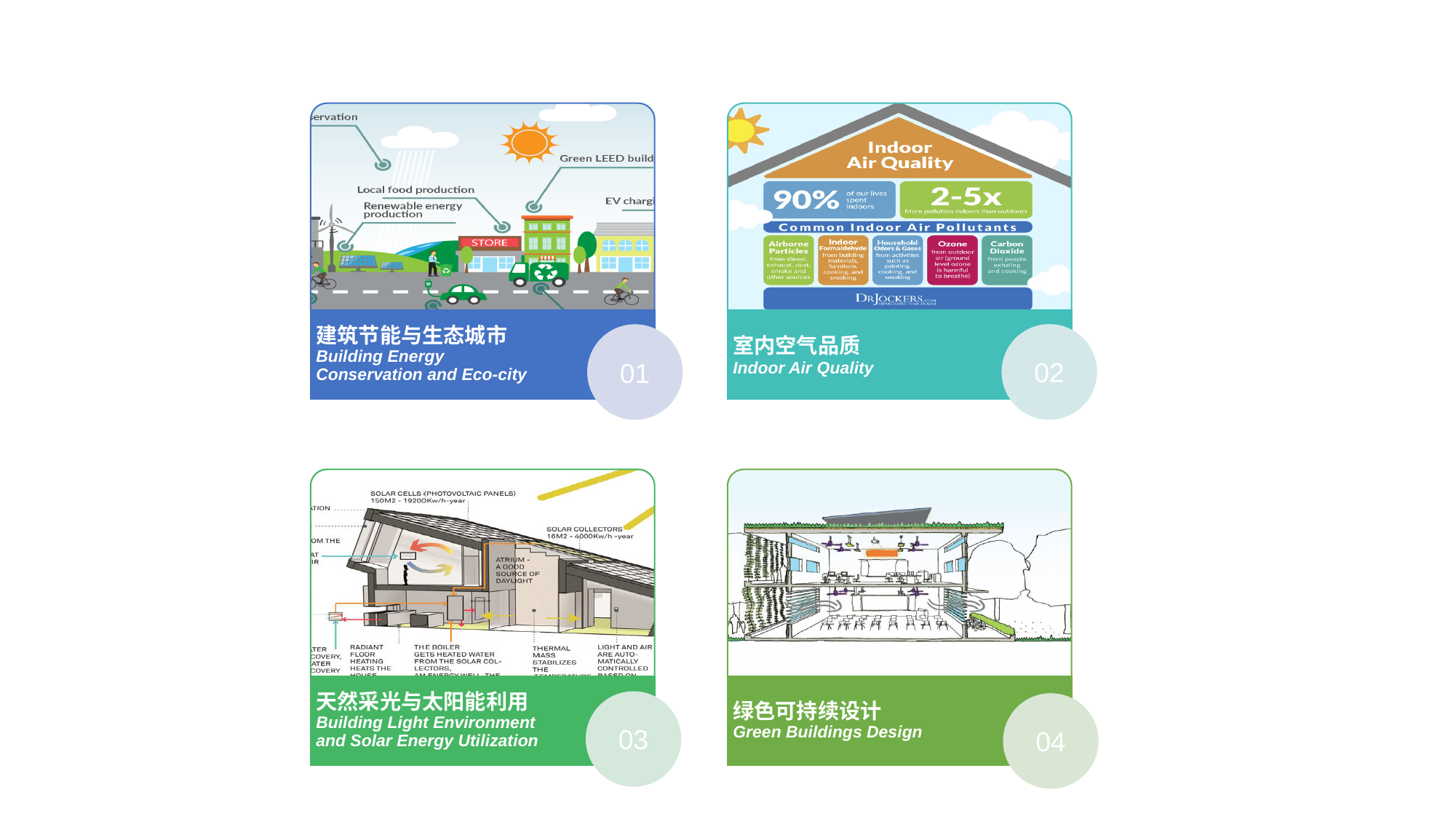

建筑节能与生态城市
Building Energy Conservation and Eco-city
室内空气品质
Indoor Air Quality
02
01

天然采光与太阳能利用Building Light Environment and Solar Energy Utilization
绿色可持续设计
Green Buildings Design
03
04